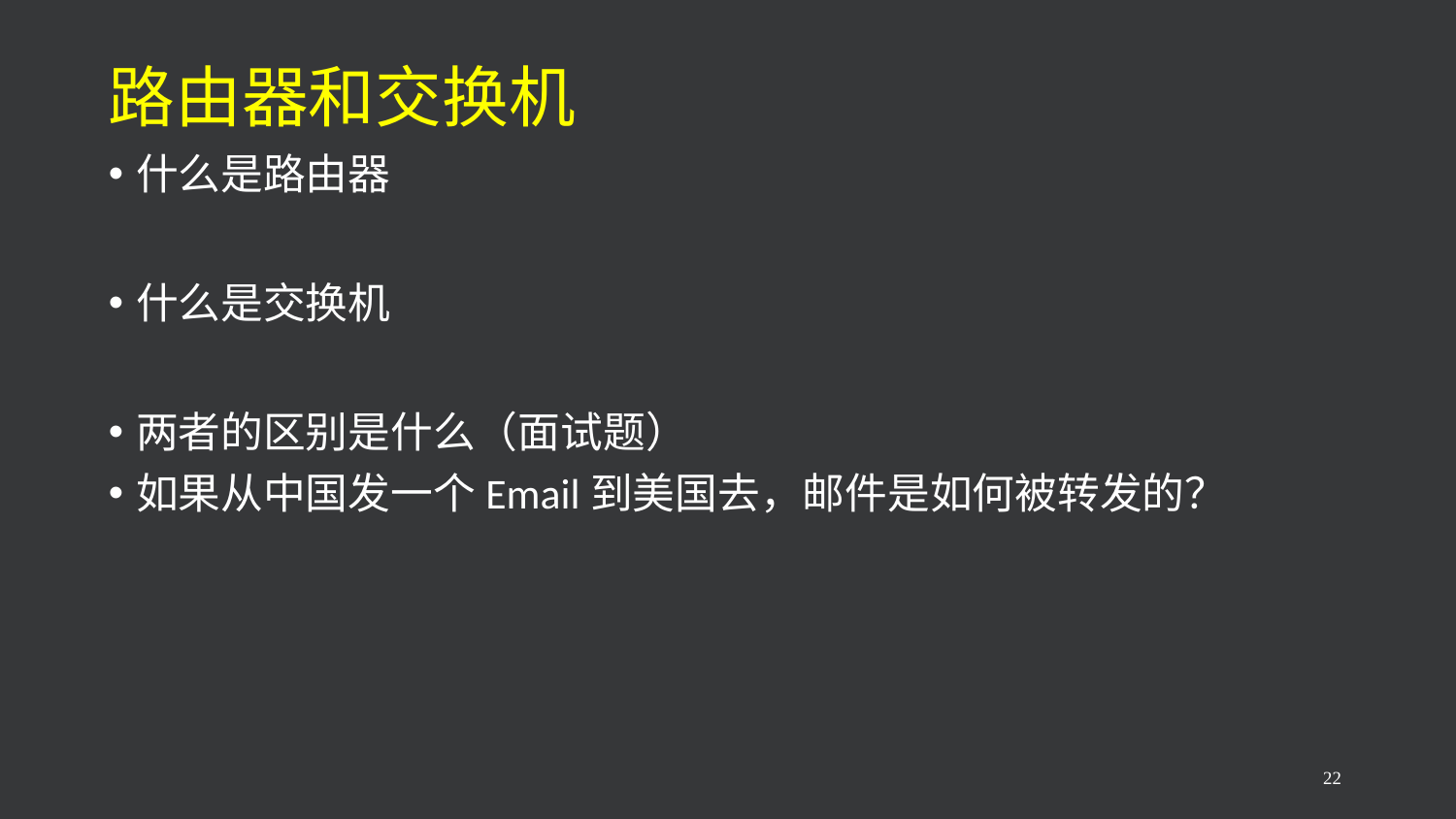

# 路由器和交换机
什么是路由器

什么是交换机

两者的区别是什么（面试题）
如果从中国发一个Email到美国去，邮件是如何被转发的？
22